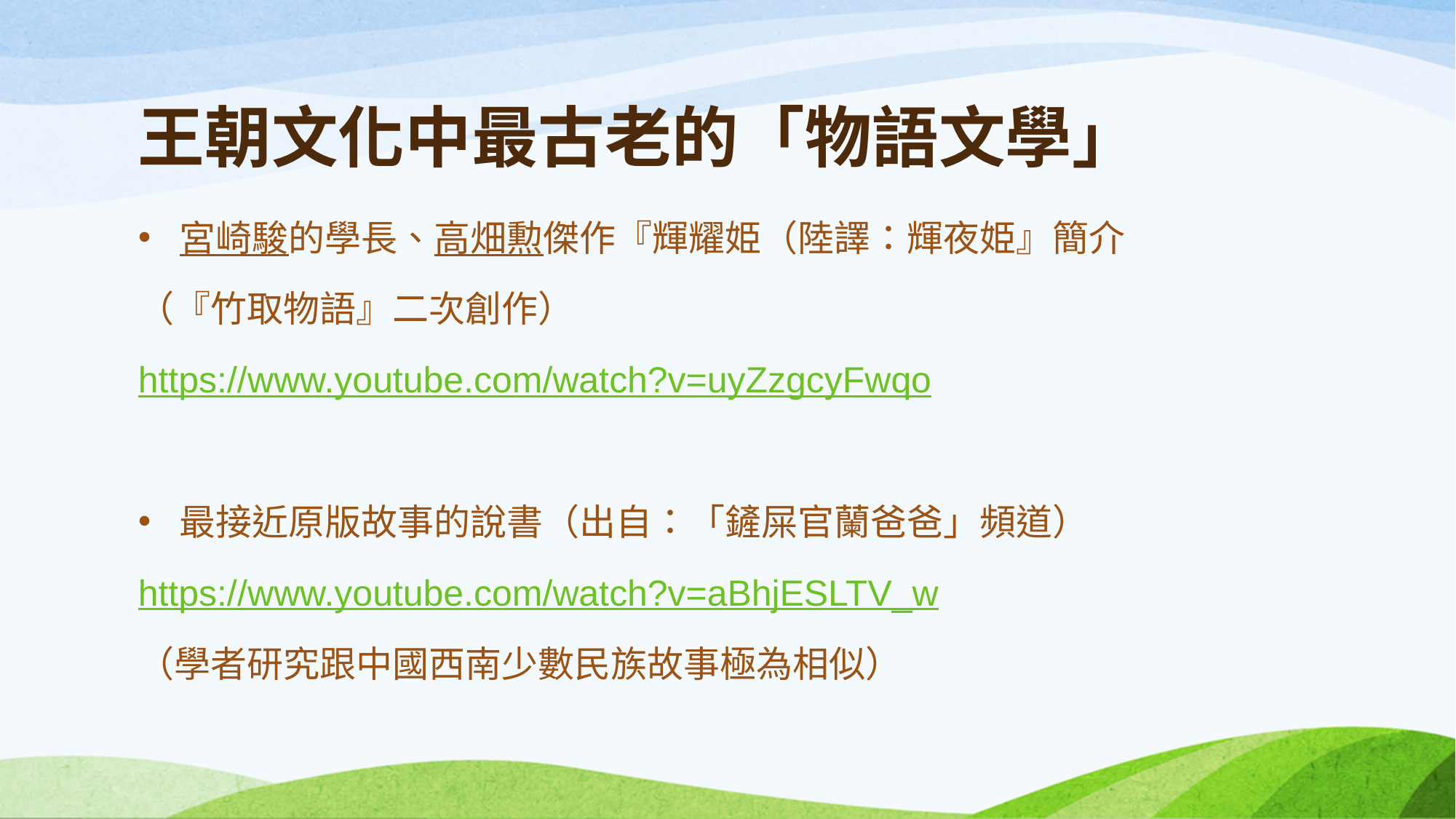

# 王朝文化中最古老的「物語文學」
宮崎駿的學長、高畑勲傑作『輝耀姫（陸譯：輝夜姫』簡介
（『竹取物語』二次創作）
https://www.youtube.com/watch?v=uyZzgcyFwqo

最接近原版故事的說書（出自：「鏟屎官蘭爸爸」頻道）
https://www.youtube.com/watch?v=aBhjESLTV_w
（學者研究跟中國西南少數民族故事極為相似）